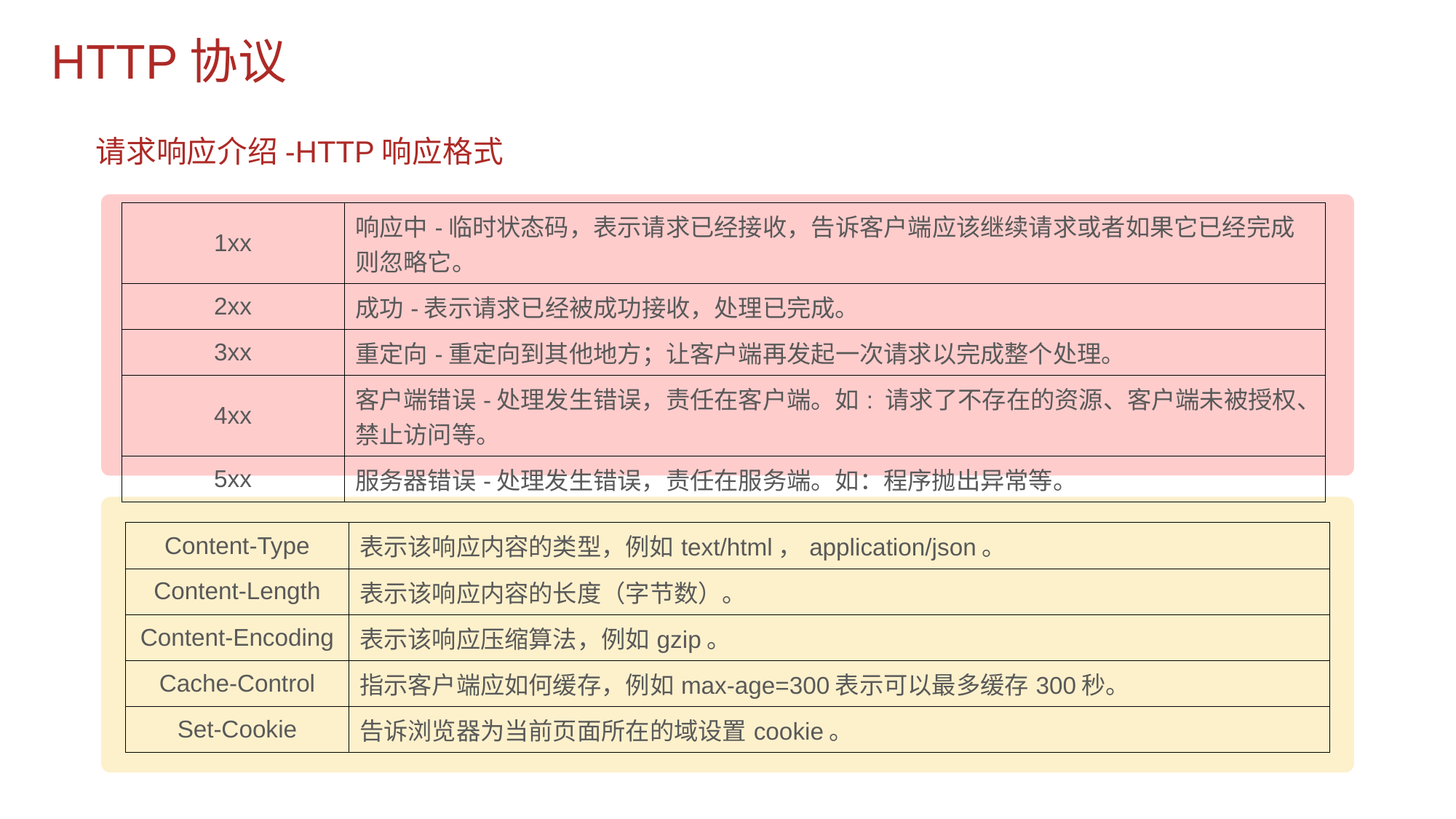

HTTP协议
请求响应介绍-HTTP响应格式

| 1xx | 响应中-临时状态码，表示请求已经接收，告诉客户端应该继续请求或者如果它已经完成则忽略它。 |
| --- | --- |
| 2xx | 成功-表示请求已经被成功接收，处理已完成。 |
| 3xx | 重定向-重定向到其他地方；让客户端再发起一次请求以完成整个处理。 |
| 4xx | 客户端错误-处理发生错误，责任在客户端。如: 请求了不存在的资源、客户端未被授权、禁止访问等。 |
| 5xx | 服务器错误-处理发生错误，责任在服务端。如：程序抛出异常等。 |

| Content-Type | 表示该响应内容的类型，例如text/html，application/json。 |
| --- | --- |
| Content-Length | 表示该响应内容的长度（字节数）。 |
| Content-Encoding | 表示该响应压缩算法，例如gzip。 |
| Cache-Control | 指示客户端应如何缓存，例如max-age=300表示可以最多缓存300秒。 |
| Set-Cookie | 告诉浏览器为当前页面所在的域设置cookie。 |